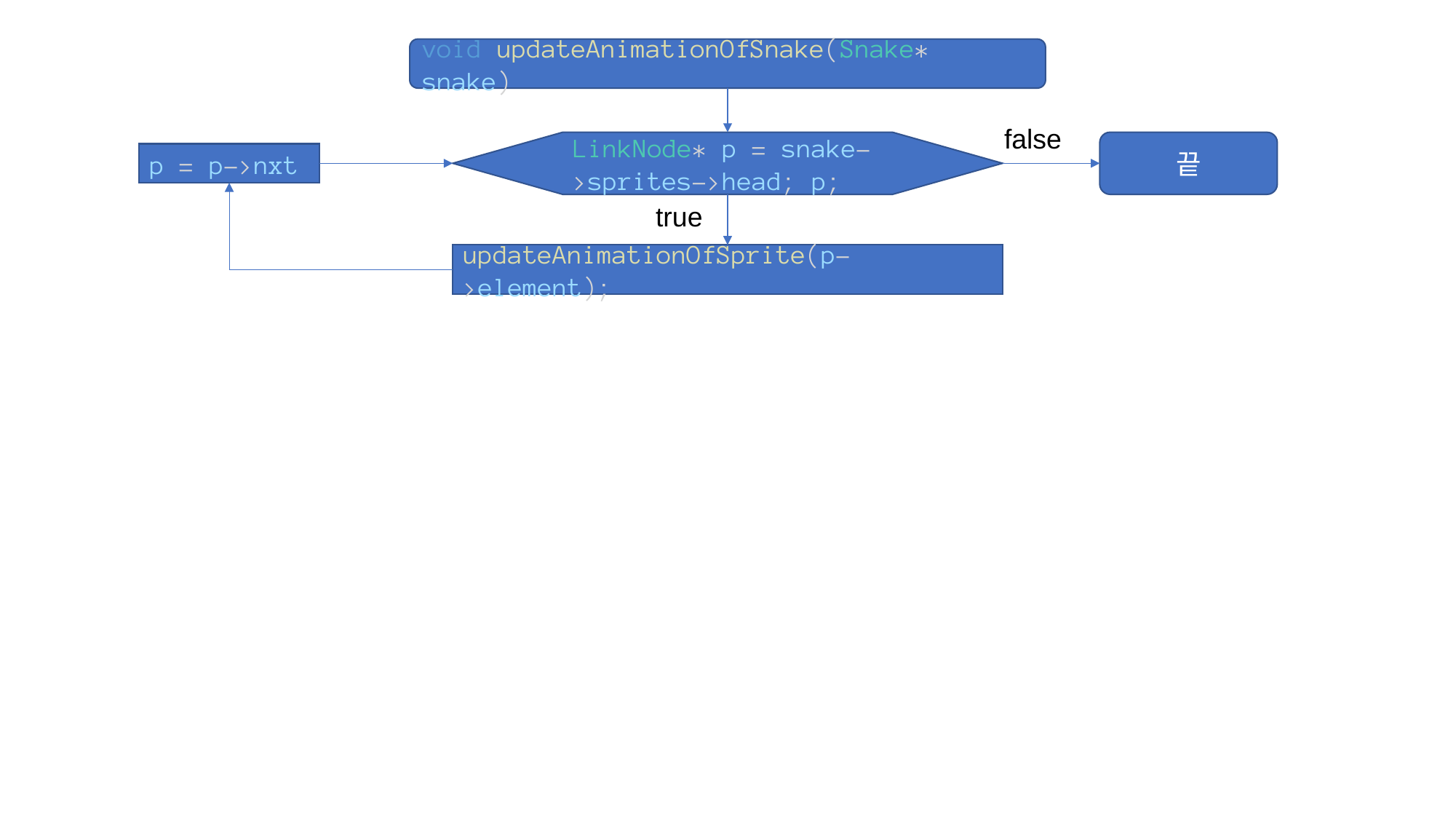

void updateAnimationOfSnake(Snake* snake)
false
끝
LinkNode* p = snake->sprites->head; p;
p = p->nxt
true
updateAnimationOfSprite(p->element);